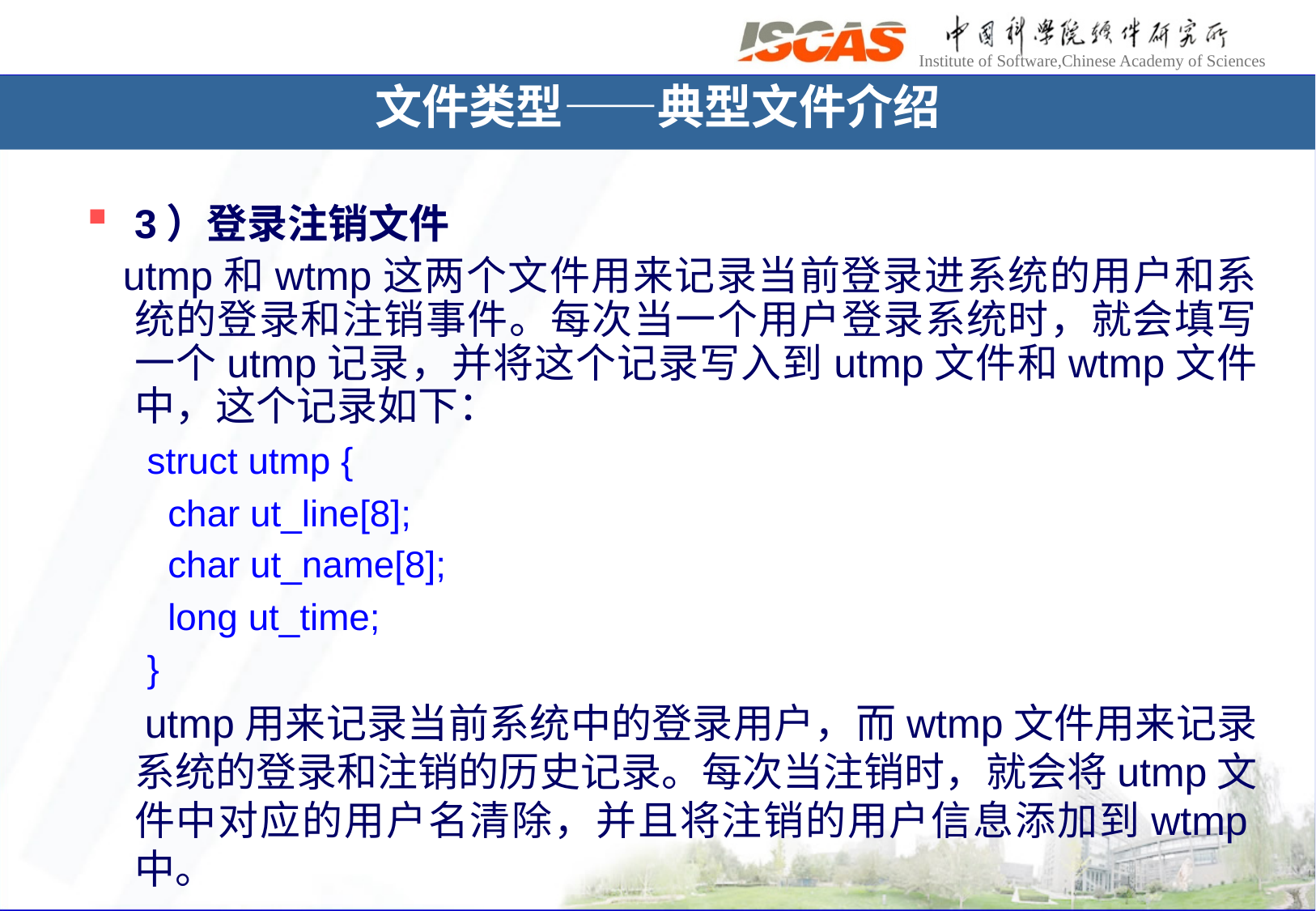

文件类型——典型文件介绍
3）登录注销文件
   utmp和wtmp这两个文件用来记录当前登录进系统的用户和系统的登录和注销事件。每次当一个用户登录系统时，就会填写一个utmp记录，并将这个记录写入到utmp文件和wtmp文件中，这个记录如下：
struct utmp {
  char ut_line[8];
  char ut_name[8];
  long ut_time;
}
     utmp用来记录当前系统中的登录用户，而wtmp文件用来记录系统的登录和注销的历史记录。每次当注销时，就会将utmp文件中对应的用户名清除，并且将注销的用户信息添加到wtmp中。